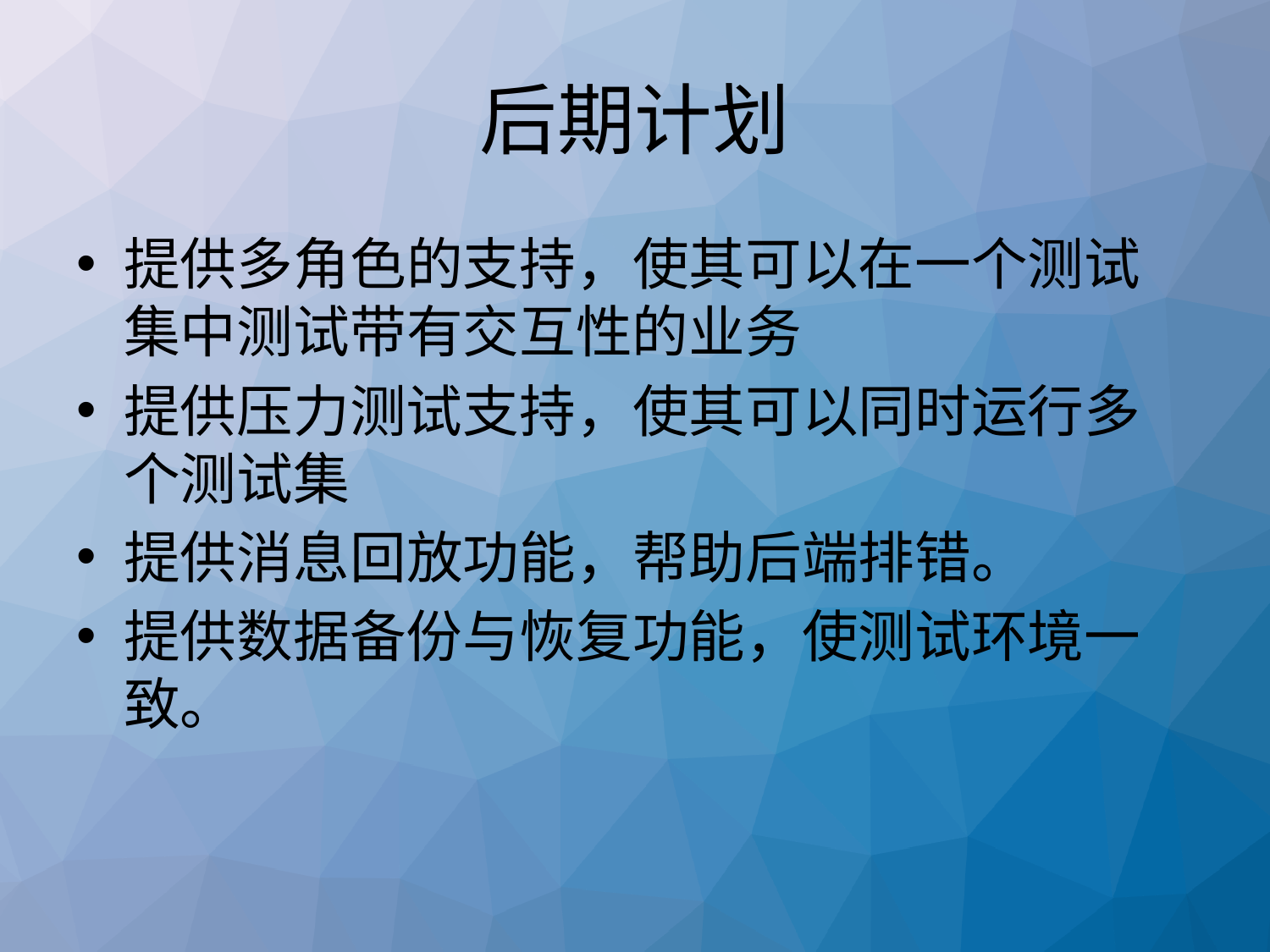

# 后期计划
提供多角色的支持，使其可以在一个测试集中测试带有交互性的业务
提供压力测试支持，使其可以同时运行多个测试集
提供消息回放功能，帮助后端排错。
提供数据备份与恢复功能，使测试环境一致。